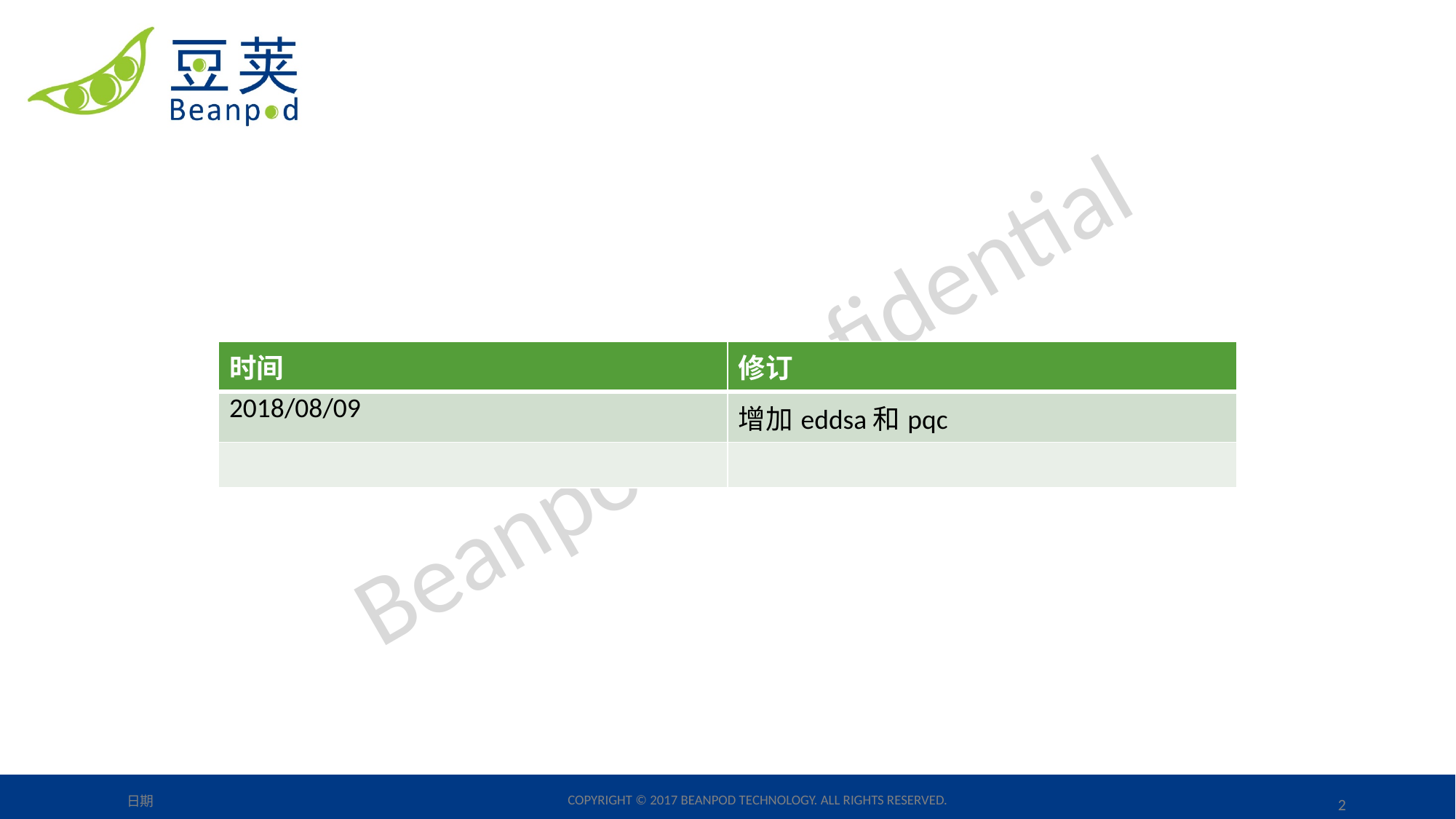

| 时间 | 修订 |
| --- | --- |
| 2018/08/09 | 增加eddsa和pqc |
|  |  |